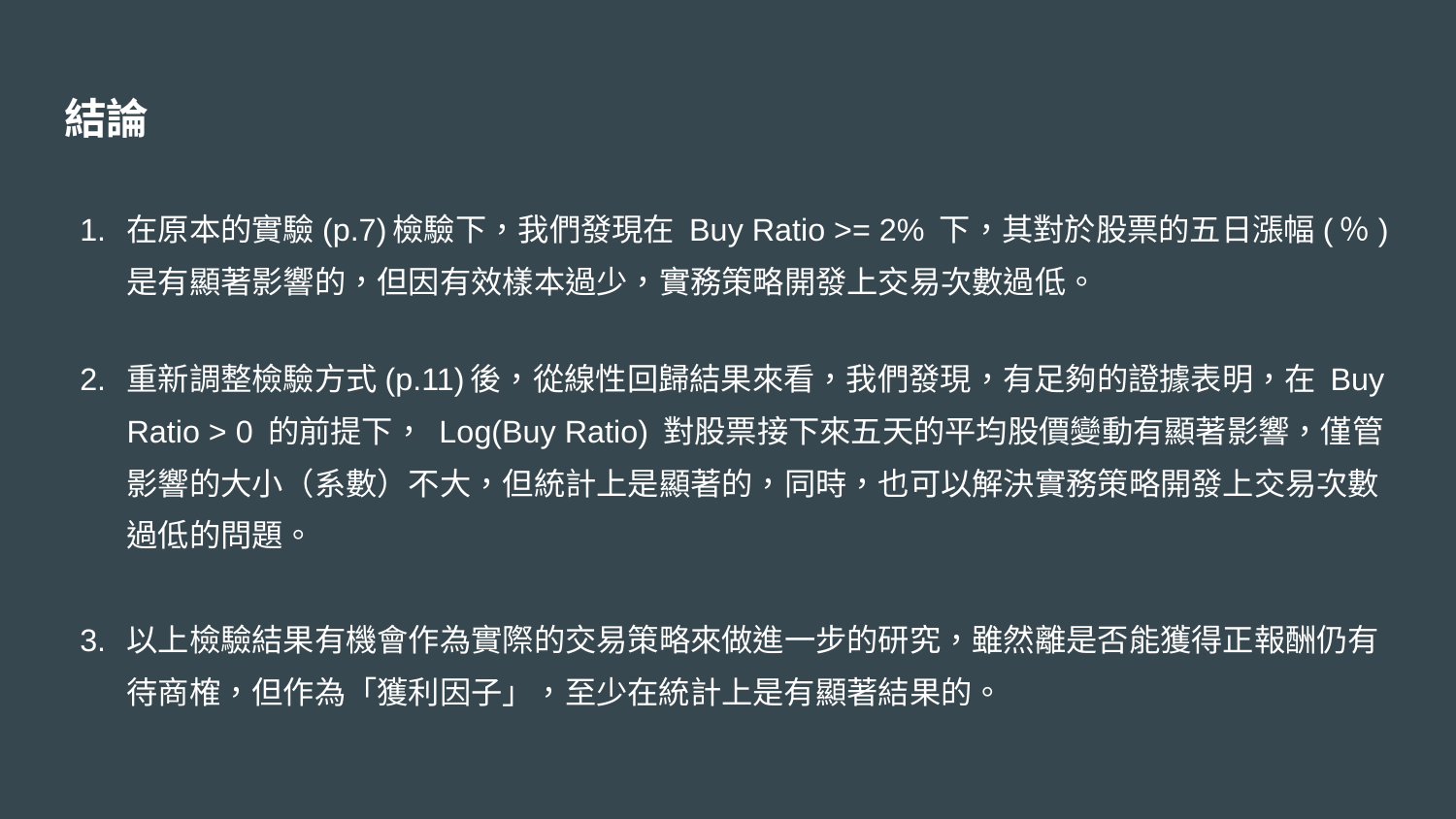

# 結論
在原本的實驗(p.7)檢驗下，我們發現在 Buy Ratio >= 2% 下，其對於股票的五日漲幅(％)是有顯著影響的，但因有效樣本過少，實務策略開發上交易次數過低。
重新調整檢驗方式(p.11)後，從線性回歸結果來看，我們發現，有足夠的證據表明，在 Buy Ratio > 0 的前提下， Log(Buy Ratio) 對股票接下來五天的平均股價變動有顯著影響，僅管影響的大小（系數）不大，但統計上是顯著的，同時，也可以解決實務策略開發上交易次數過低的問題。
以上檢驗結果有機會作為實際的交易策略來做進一步的研究，雖然離是否能獲得正報酬仍有待商榷，但作為「獲利因子」，至少在統計上是有顯著結果的。